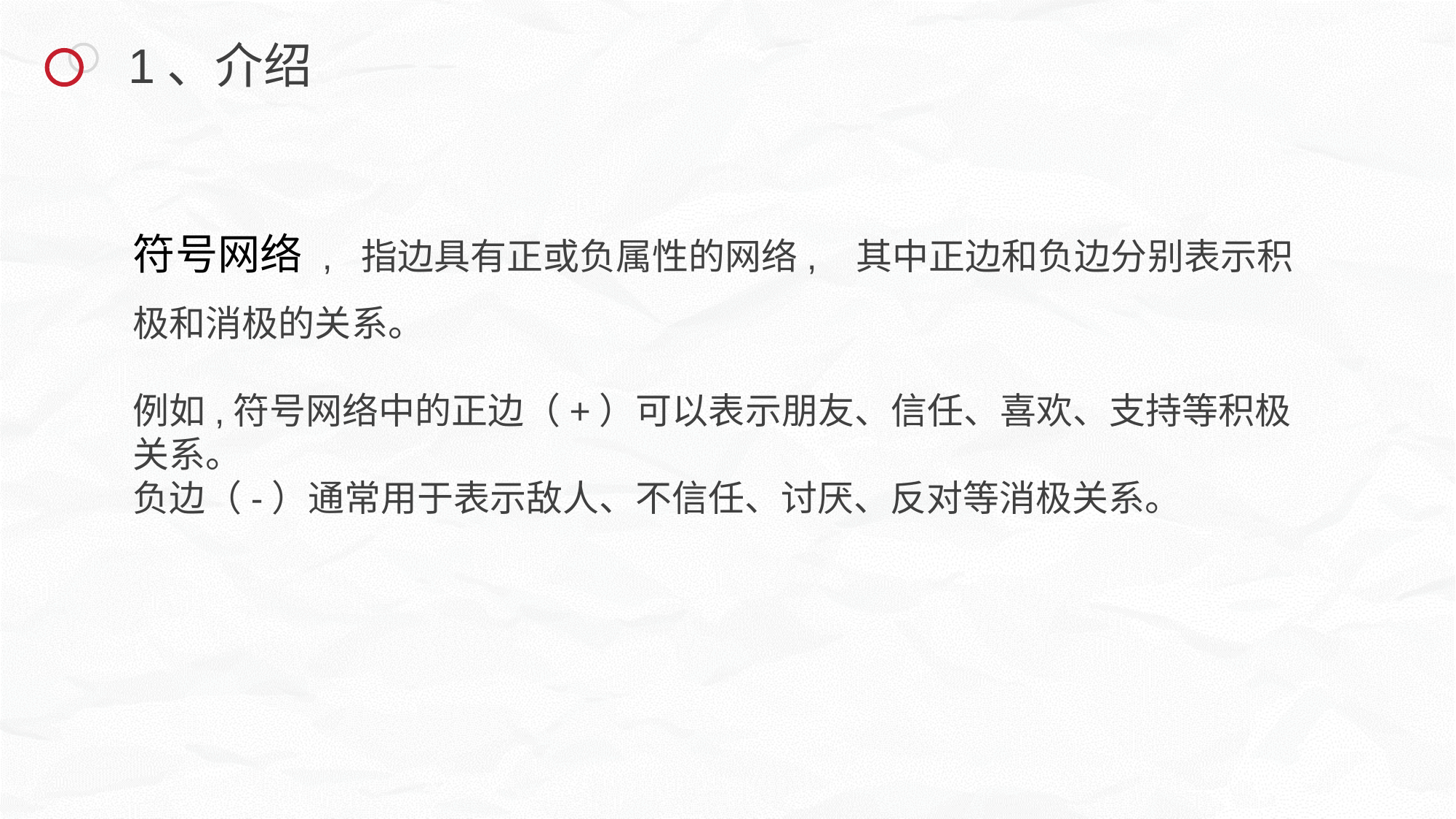

1、介绍

符号网络 ,  指边具有正或负属性的网络,   其中正边和负边分别表示积极和消极的关系。
例如,符号网络中的正边（+）可以表示朋友、信任、喜欢、支持等积极关系。
负边（-）通常用于表示敌人、不信任、讨厌、反对等消极关系。